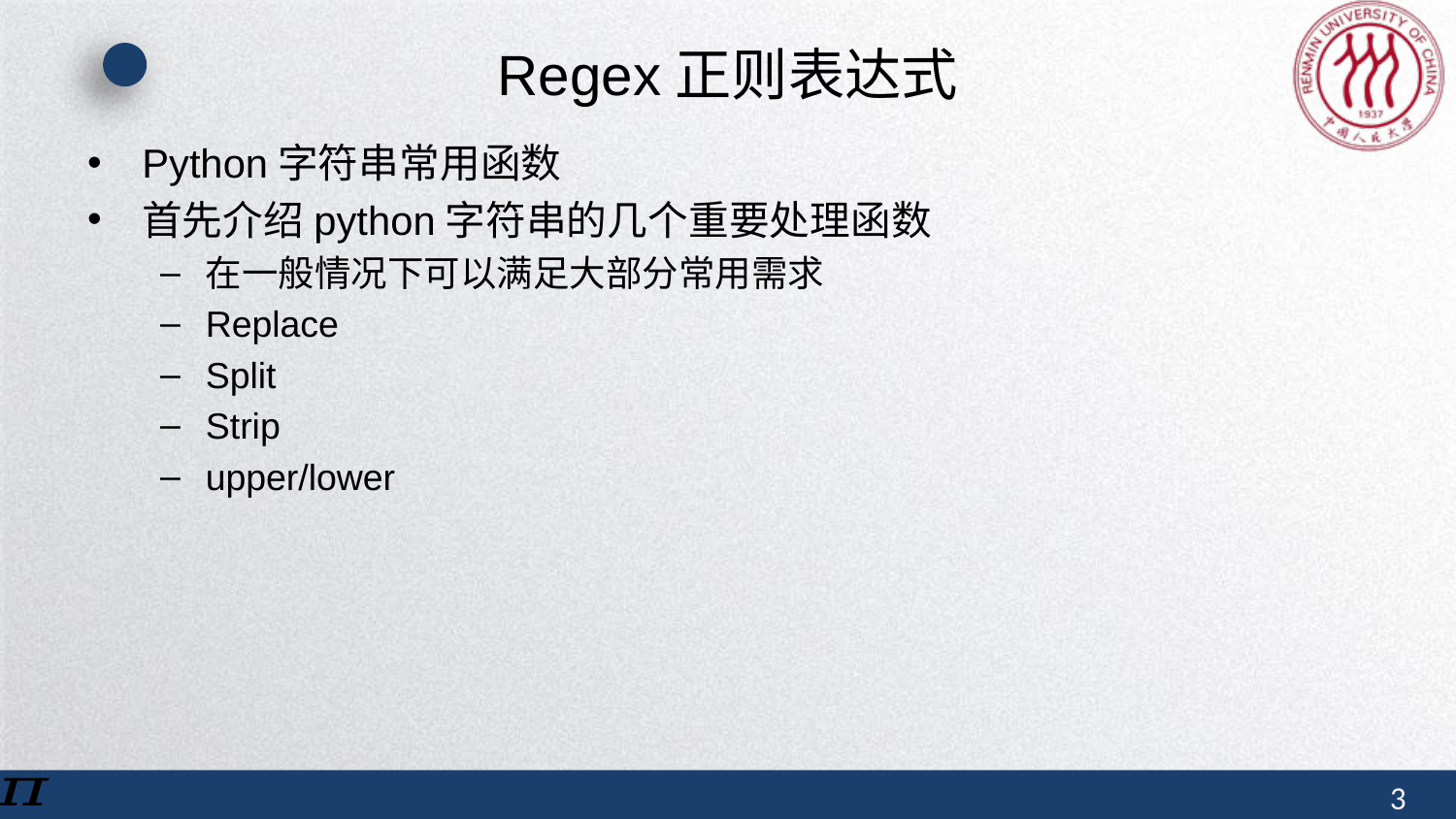

# Regex正则表达式
Python字符串常用函数
首先介绍python字符串的几个重要处理函数
在一般情况下可以满足大部分常用需求
Replace
Split
Strip
upper/lower